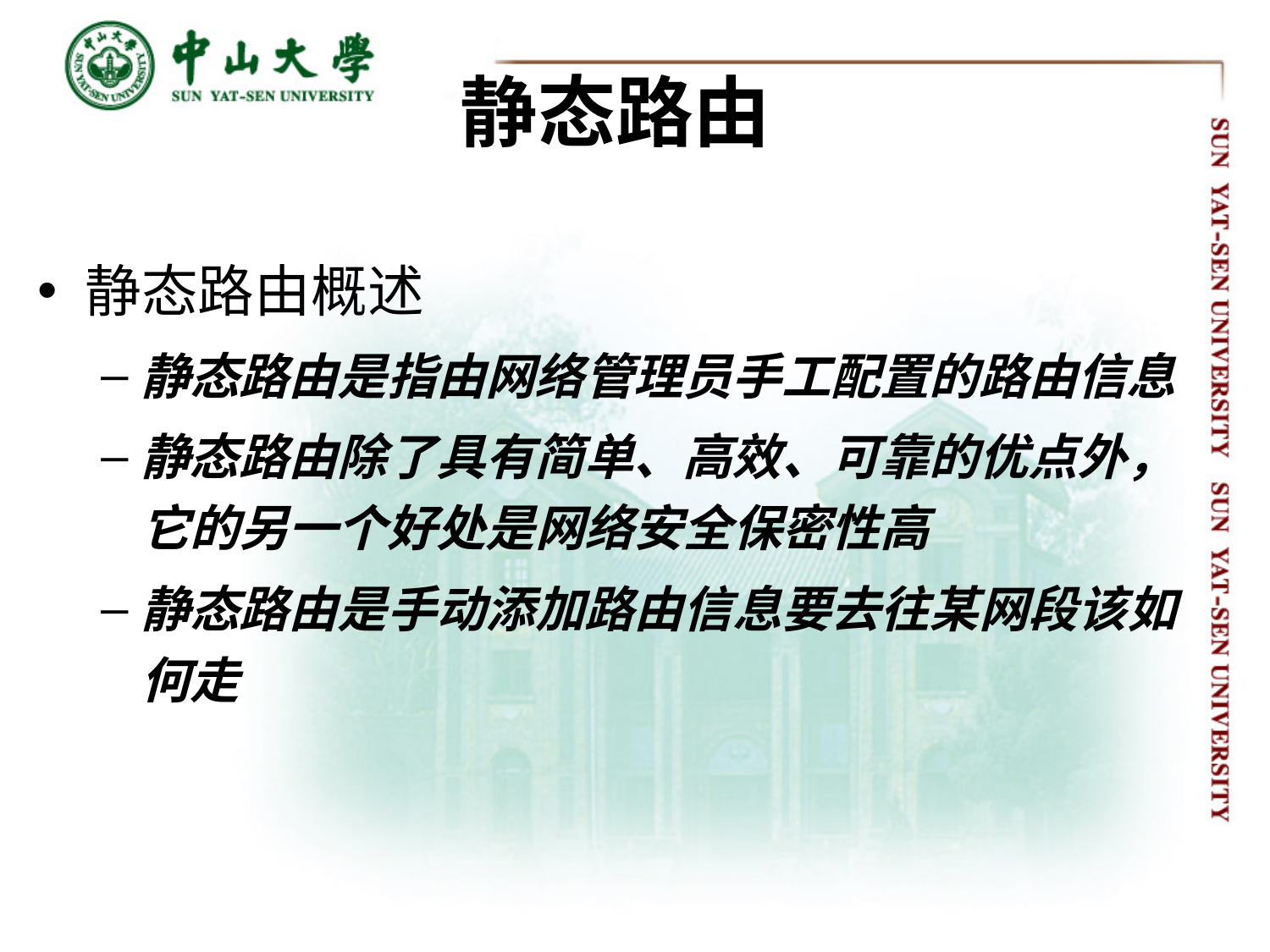

静态路由
静态路由概述
静态路由是指由网络管理员手工配置的路由信息
静态路由除了具有简单、高效、可靠的优点外，它的另一个好处是网络安全保密性高
静态路由是手动添加路由信息要去往某网段该如何走